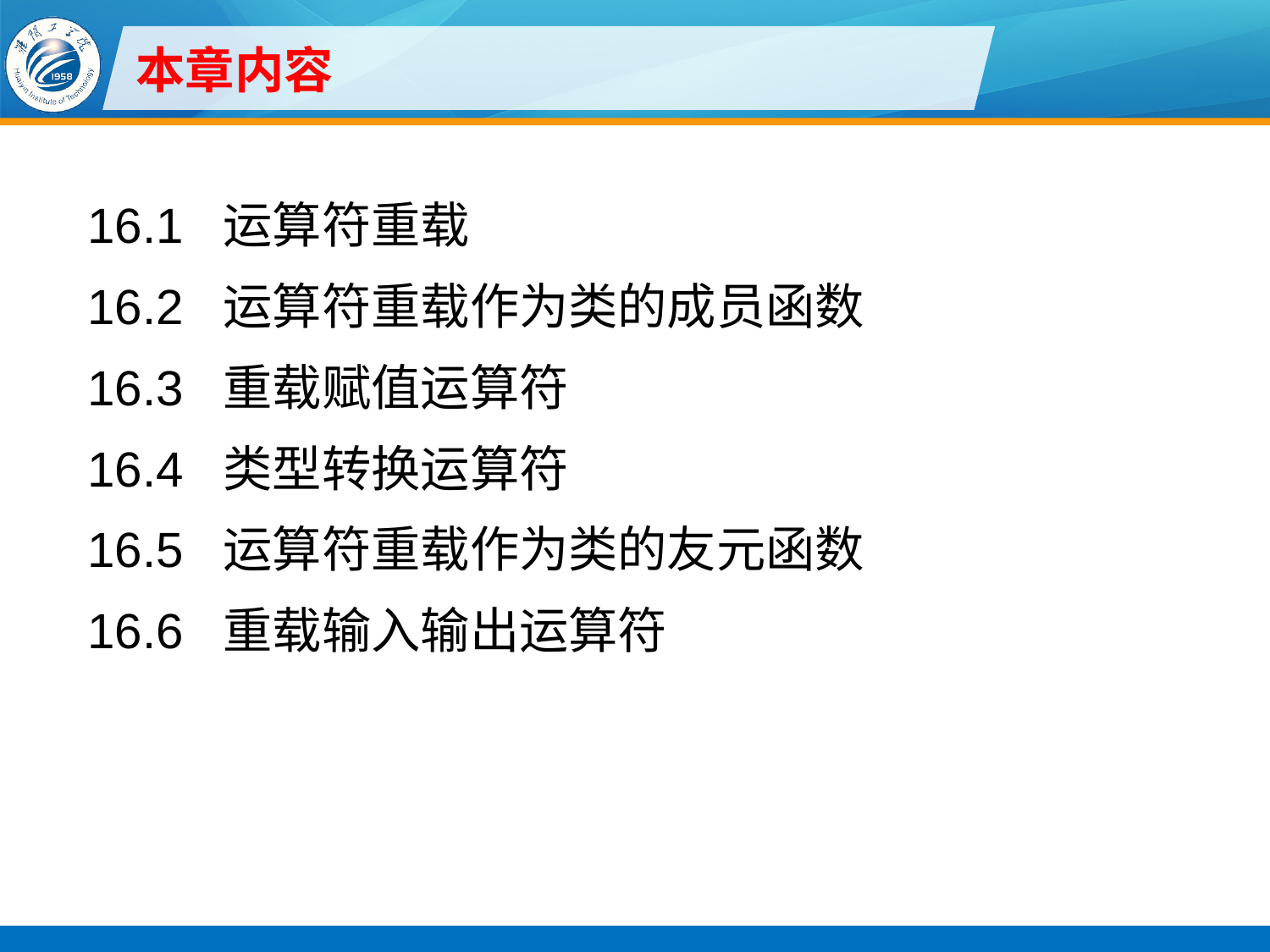

# 本章内容
16.1  运算符重载
16.2  运算符重载作为类的成员函数
16.3  重载赋值运算符
16.4  类型转换运算符
16.5  运算符重载作为类的友元函数
16.6  重载输入输出运算符